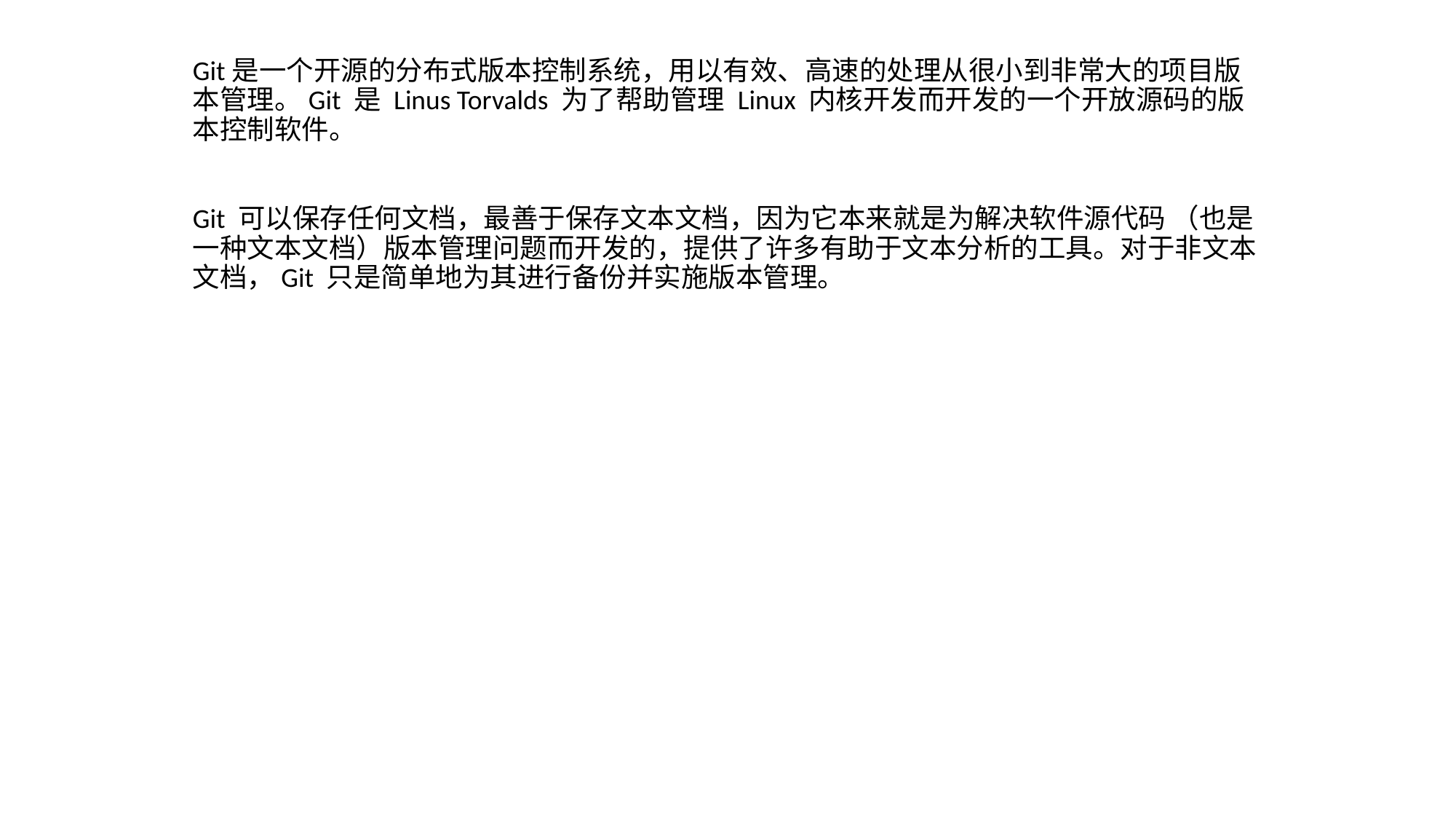

Git是一个开源的分布式版本控制系统，用以有效、高速的处理从很小到非常大的项目版本管理。Git 是 Linus Torvalds 为了帮助管理 Linux 内核开发而开发的一个开放源码的版本控制软件。

Git 可以保存任何文档，最善于保存文本文档，因为它本来就是为解决软件源代码 （也是一种文本文档）版本管理问题而开发的，提供了许多有助于文本分析的工具。对于非文本文档，Git 只是简单地为其进行备份并实施版本管理。